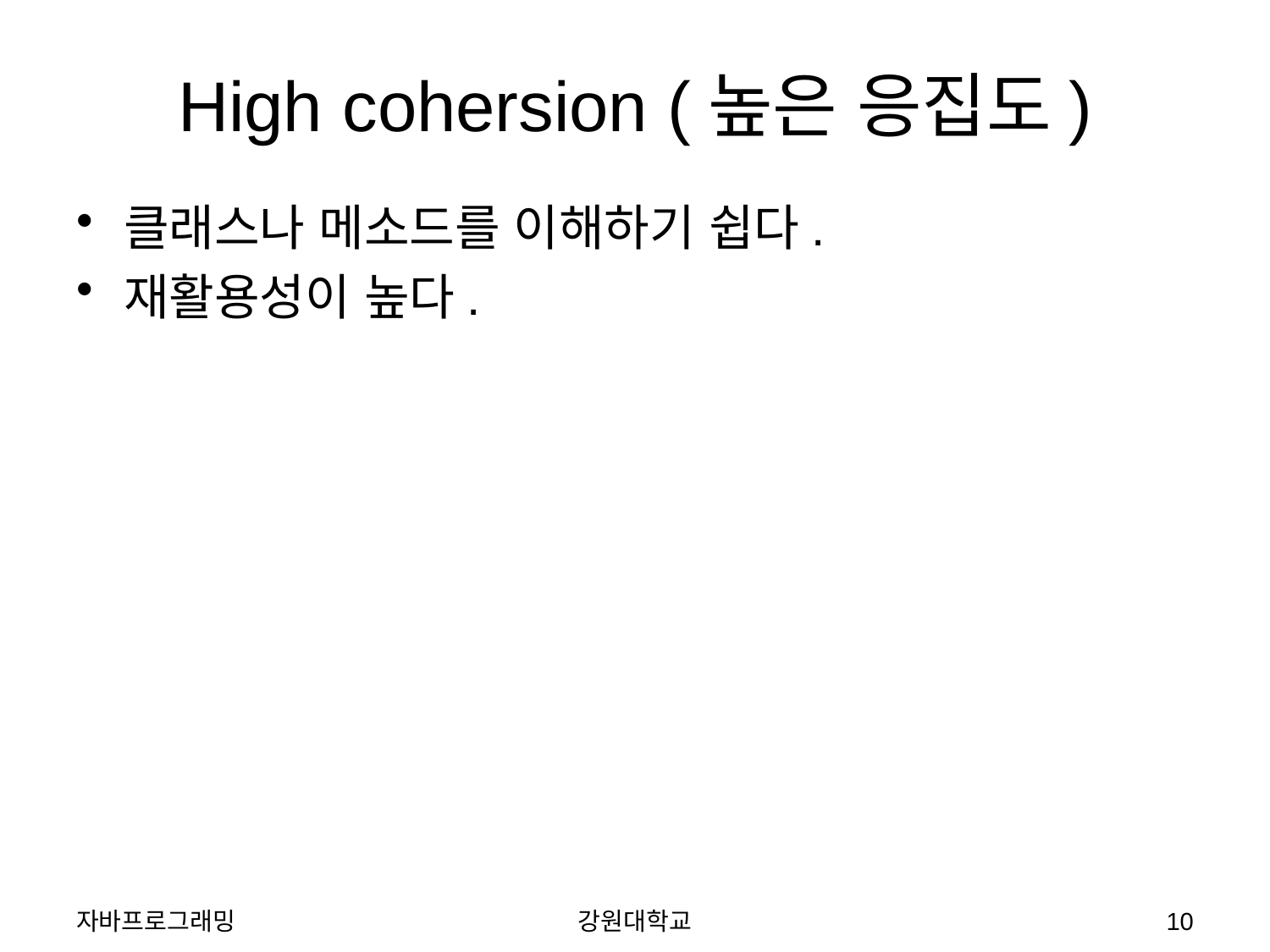

# High cohersion (높은 응집도)
클래스나 메소드를 이해하기 쉽다.
재활용성이 높다.
자바프로그래밍
강원대학교
10